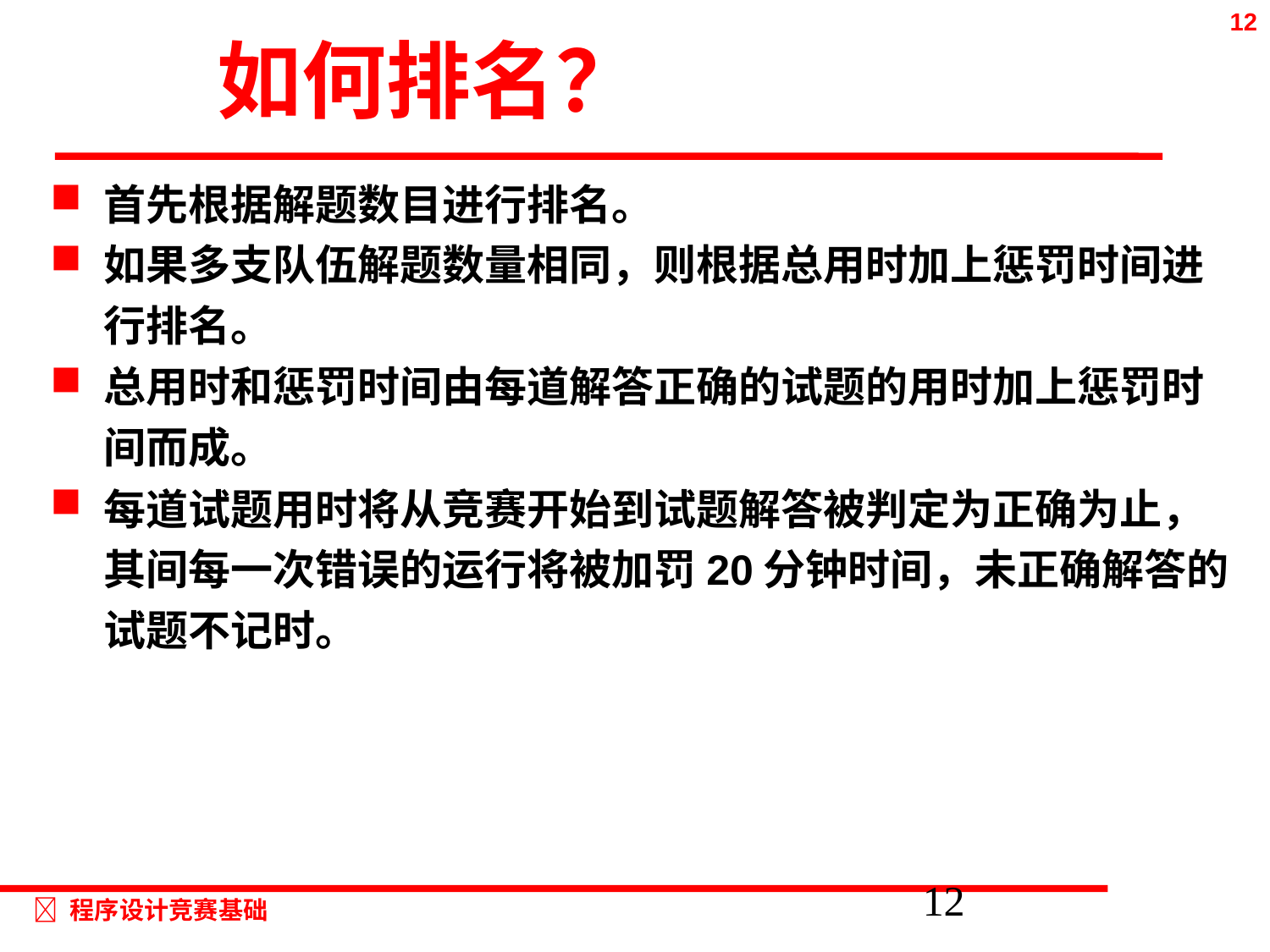

如何排名？
首先根据解题数目进行排名。
如果多支队伍解题数量相同，则根据总用时加上惩罚时间进行排名。
总用时和惩罚时间由每道解答正确的试题的用时加上惩罚时间而成。
每道试题用时将从竞赛开始到试题解答被判定为正确为止，其间每一次错误的运行将被加罚20分钟时间，未正确解答的试题不记时。
12